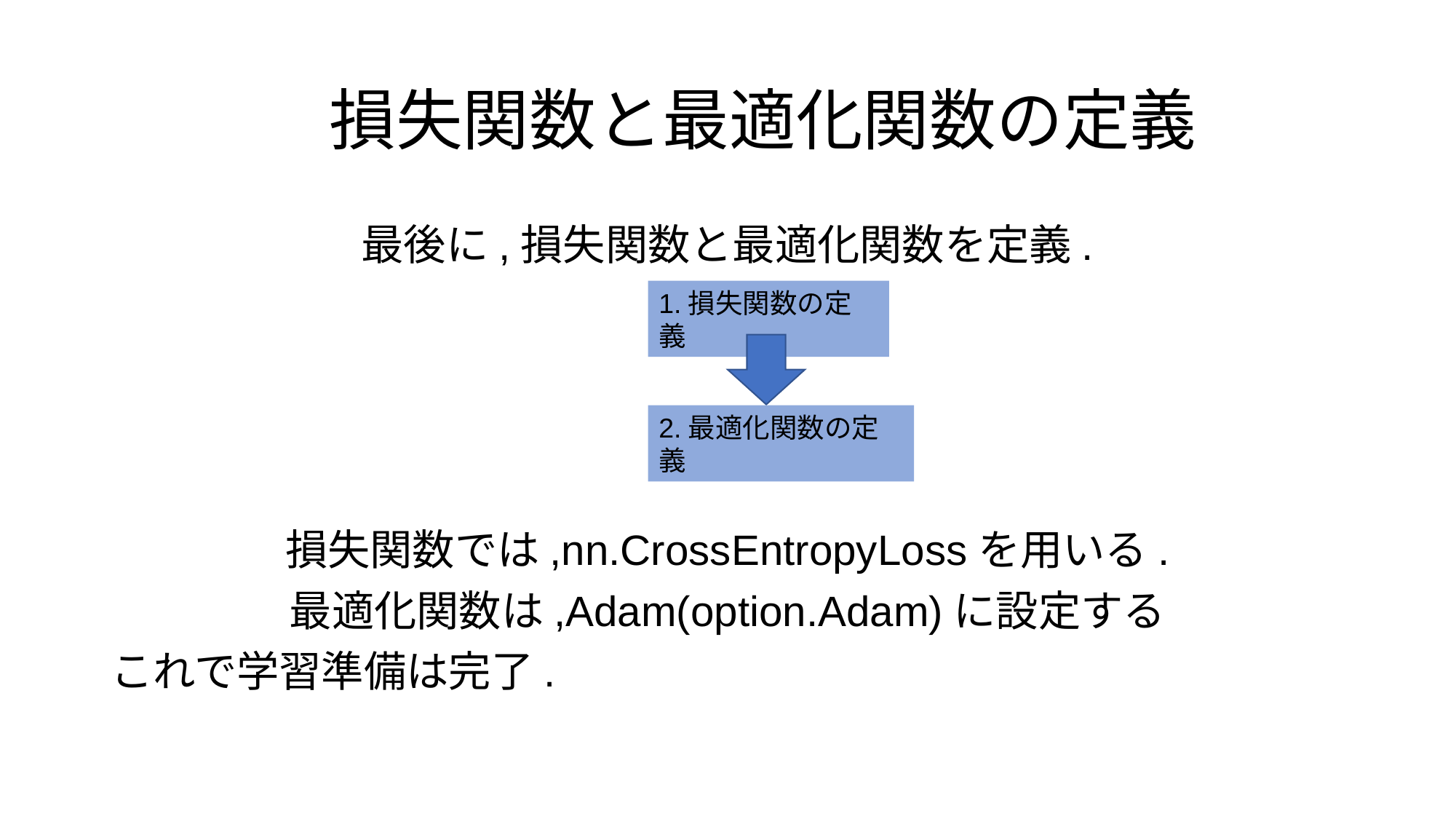

# 損失関数と最適化関数の定義
最後に,損失関数と最適化関数を定義.

損失関数では,nn.CrossEntropyLossを用いる.
最適化関数は,Adam(option.Adam)に設定する
これで学習準備は完了.
1.損失関数の定義

2.最適化関数の定義